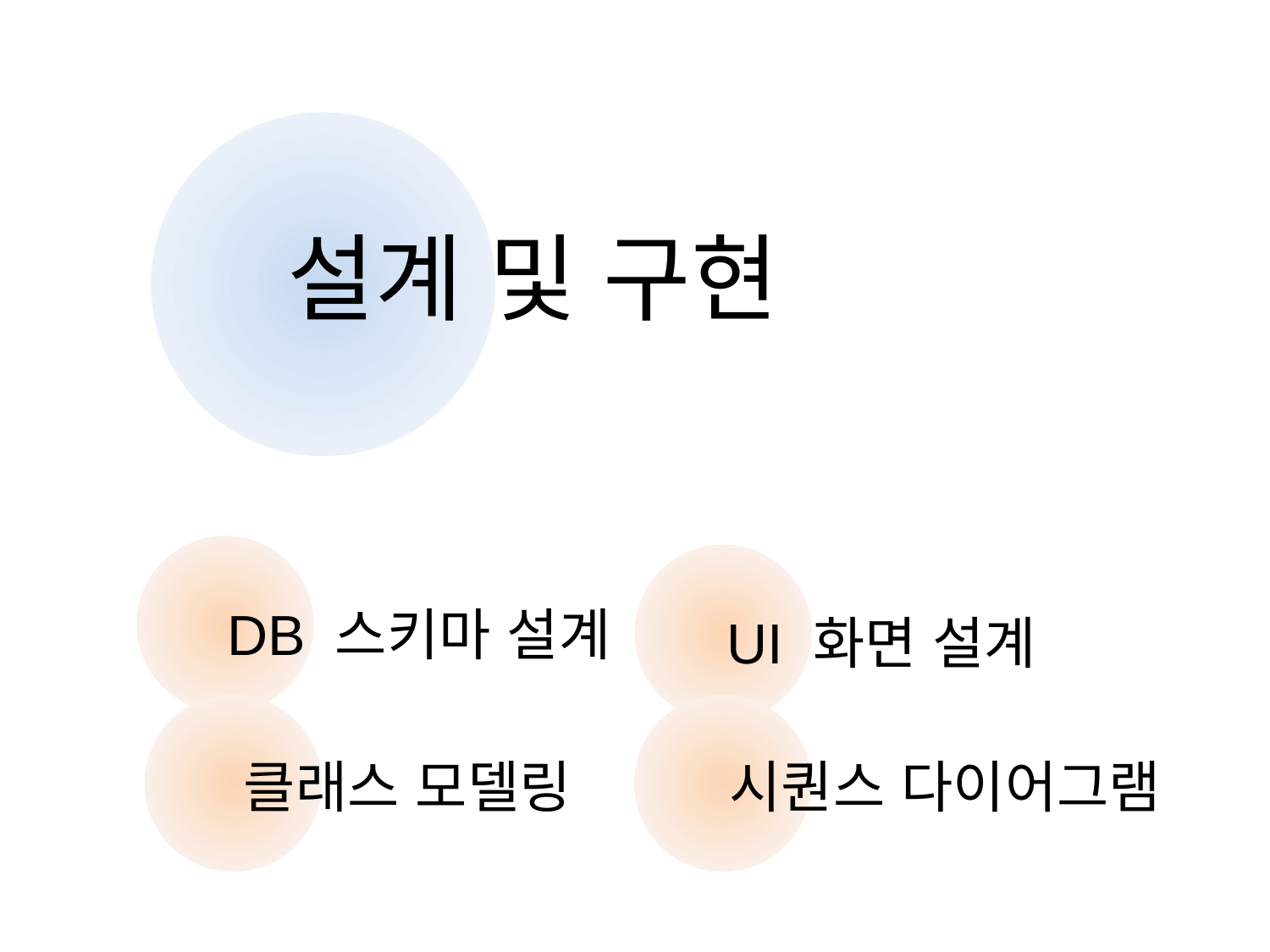

설계 및 구현

DB 스키마 설계
UI 화면 설계

클래스 모델링
시퀀스 다이어그램